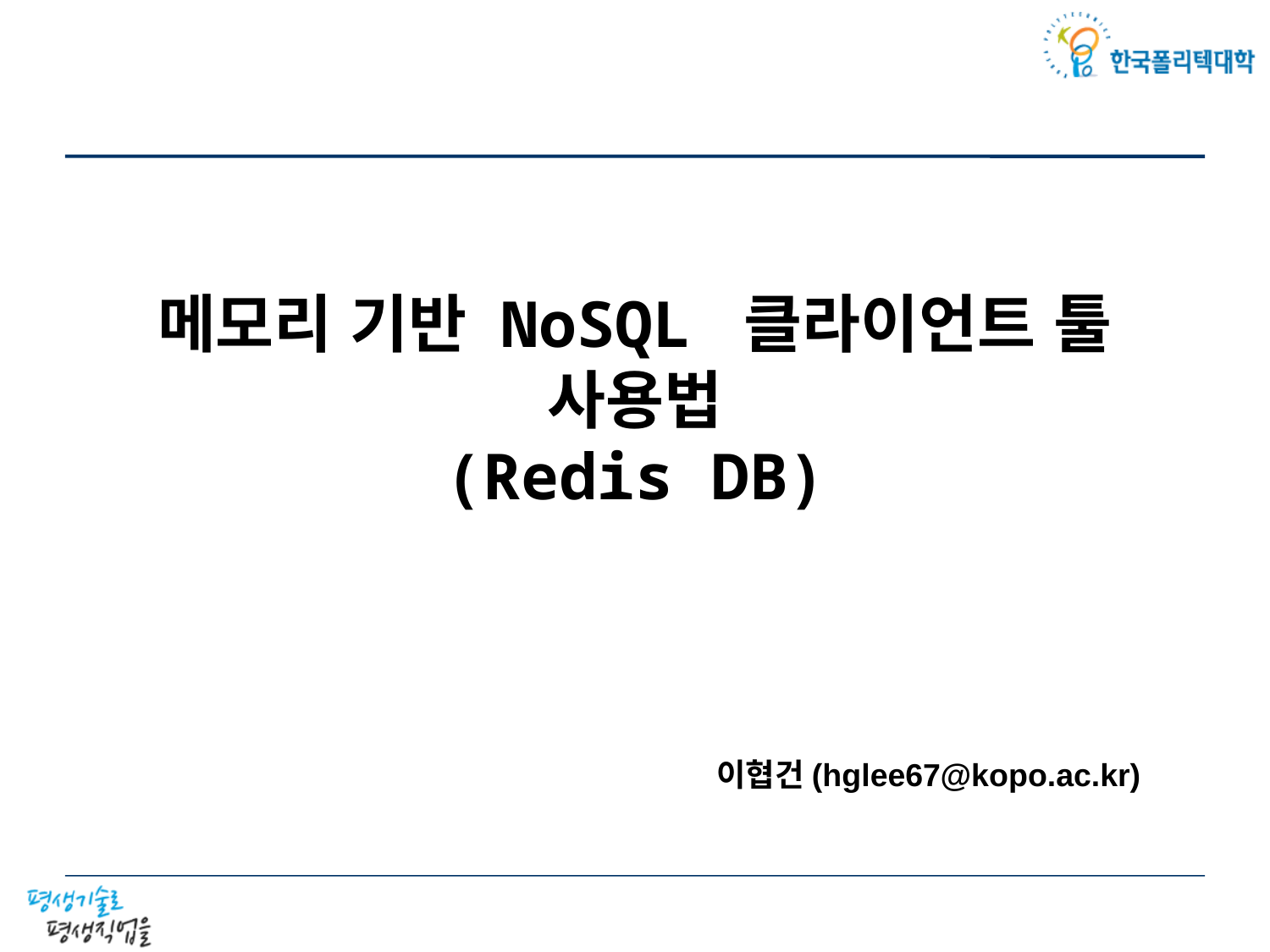

# 메모리 기반 NoSQL 클라이언트 툴 사용법 (Redis DB)
이협건(hglee67@kopo.ac.kr)